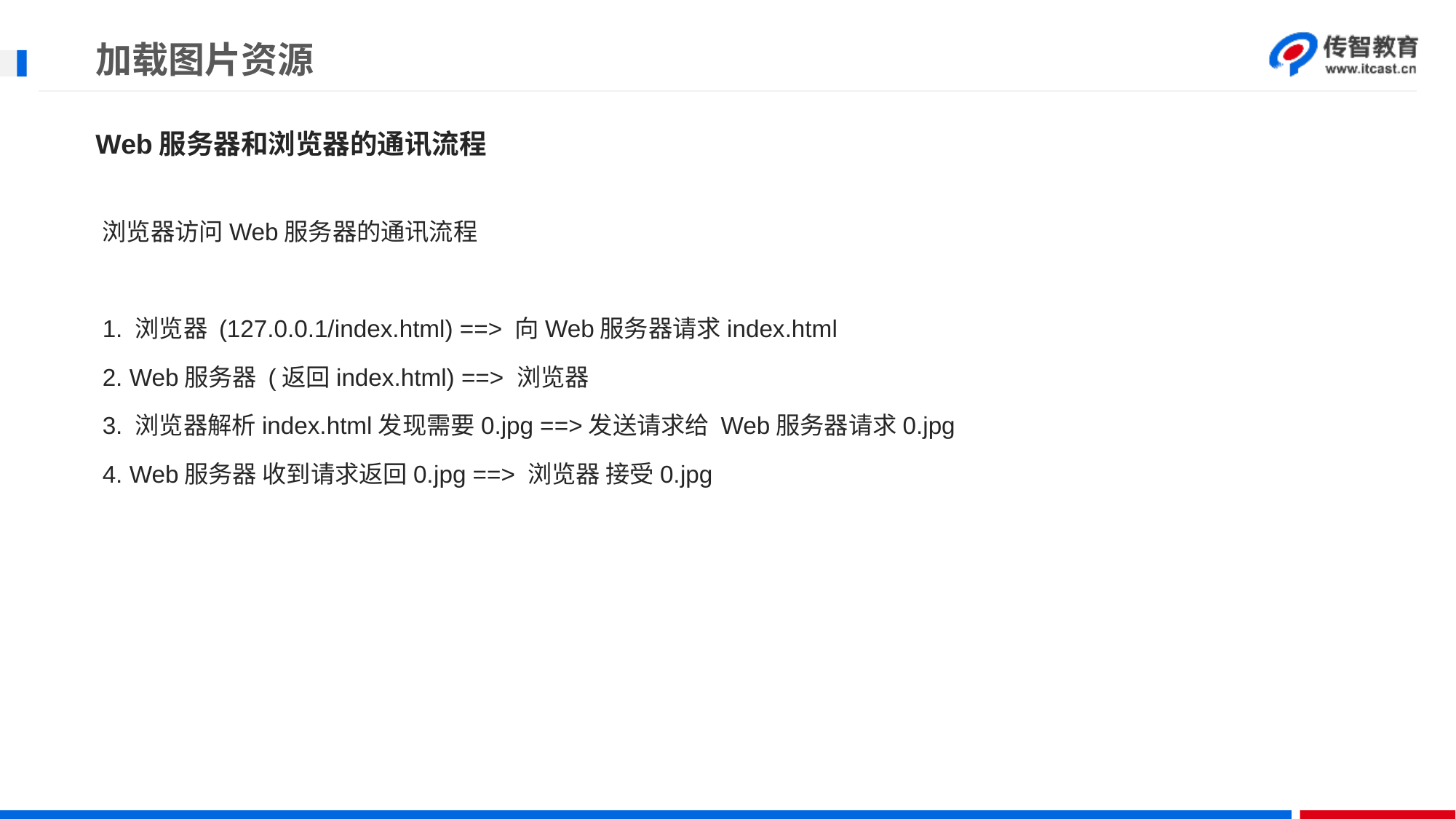

# 加载图片资源
Web服务器和浏览器的通讯流程
浏览器访问Web服务器的通讯流程

1. 浏览器 (127.0.0.1/index.html) ==> 向Web服务器请求index.html
2. Web服务器 (返回index.html) ==> 浏览器
3. 浏览器解析index.html发现需要0.jpg ==>发送请求给 Web服务器请求0.jpg
4. Web服务器 收到请求返回0.jpg ==> 浏览器 接受0.jpg